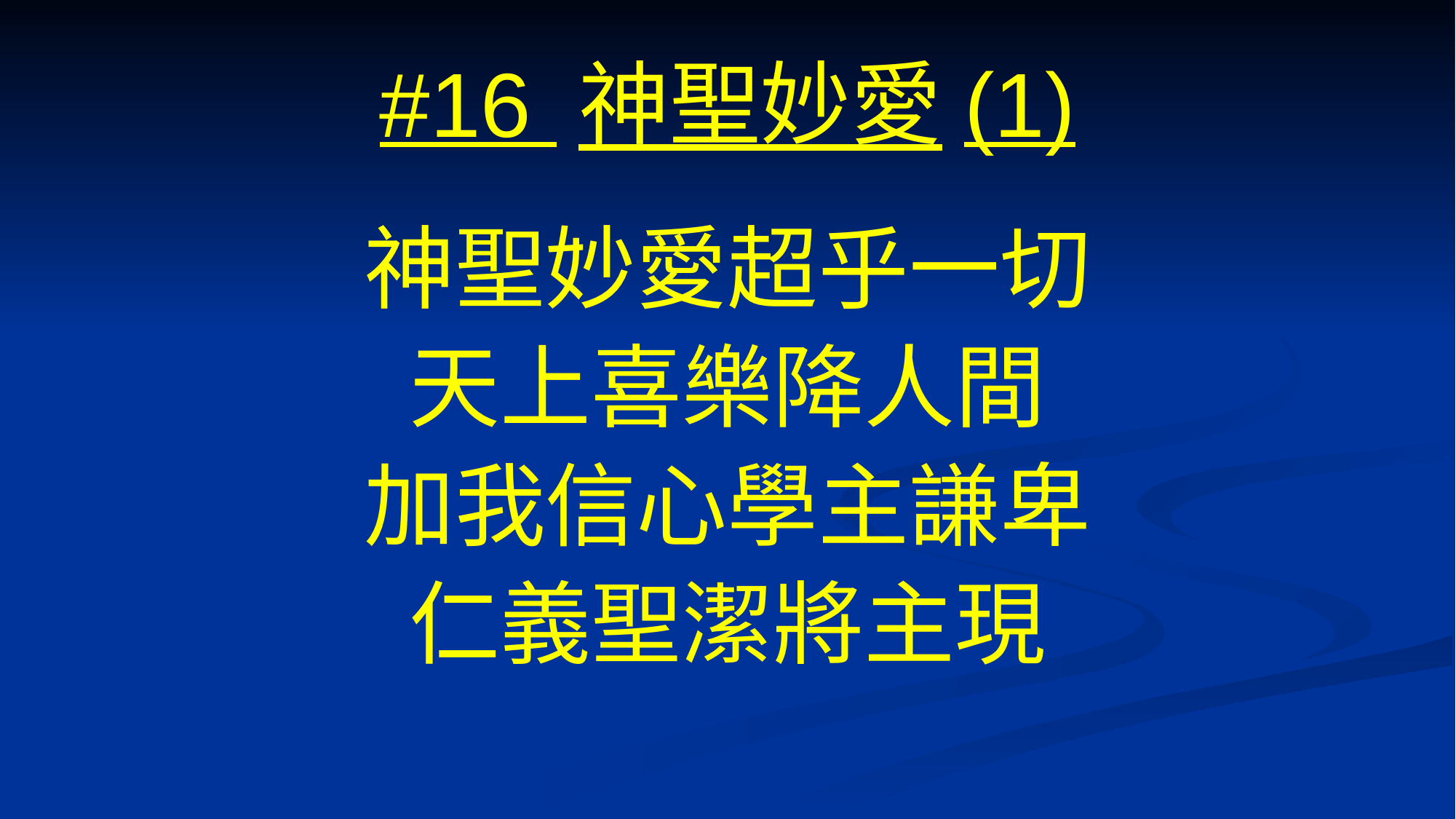

# #16 神聖妙愛(1)
神聖妙愛超乎一切
天上喜樂降人間
加我信心學主謙卑
仁義聖潔將主現